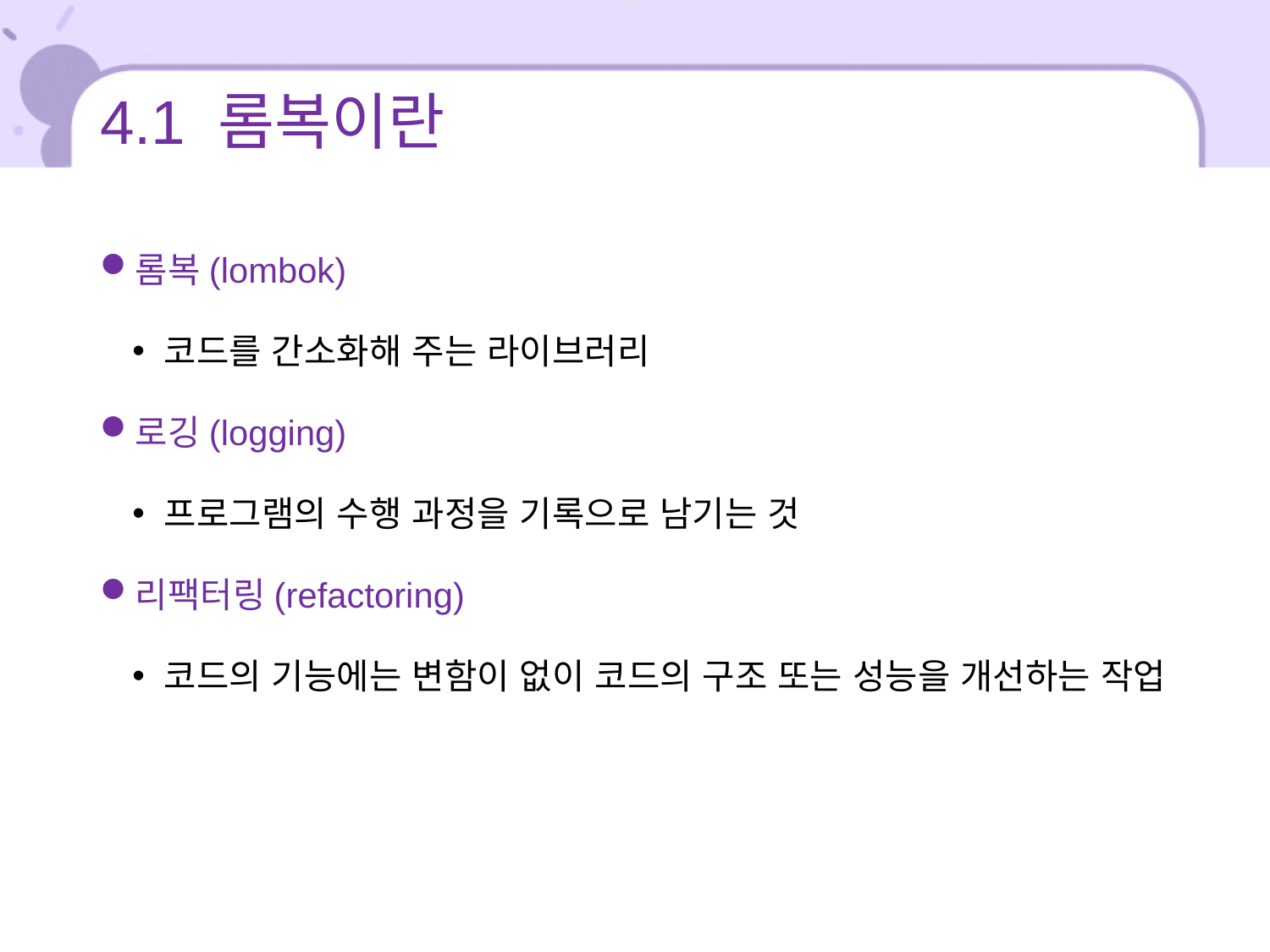

# 4.1 롬복이란
롬복(lombok)
코드를 간소화해 주는 라이브러리
로깅(logging)
프로그램의 수행 과정을 기록으로 남기는 것
리팩터링(refactoring)
코드의 기능에는 변함이 없이 코드의 구조 또는 성능을 개선하는 작업